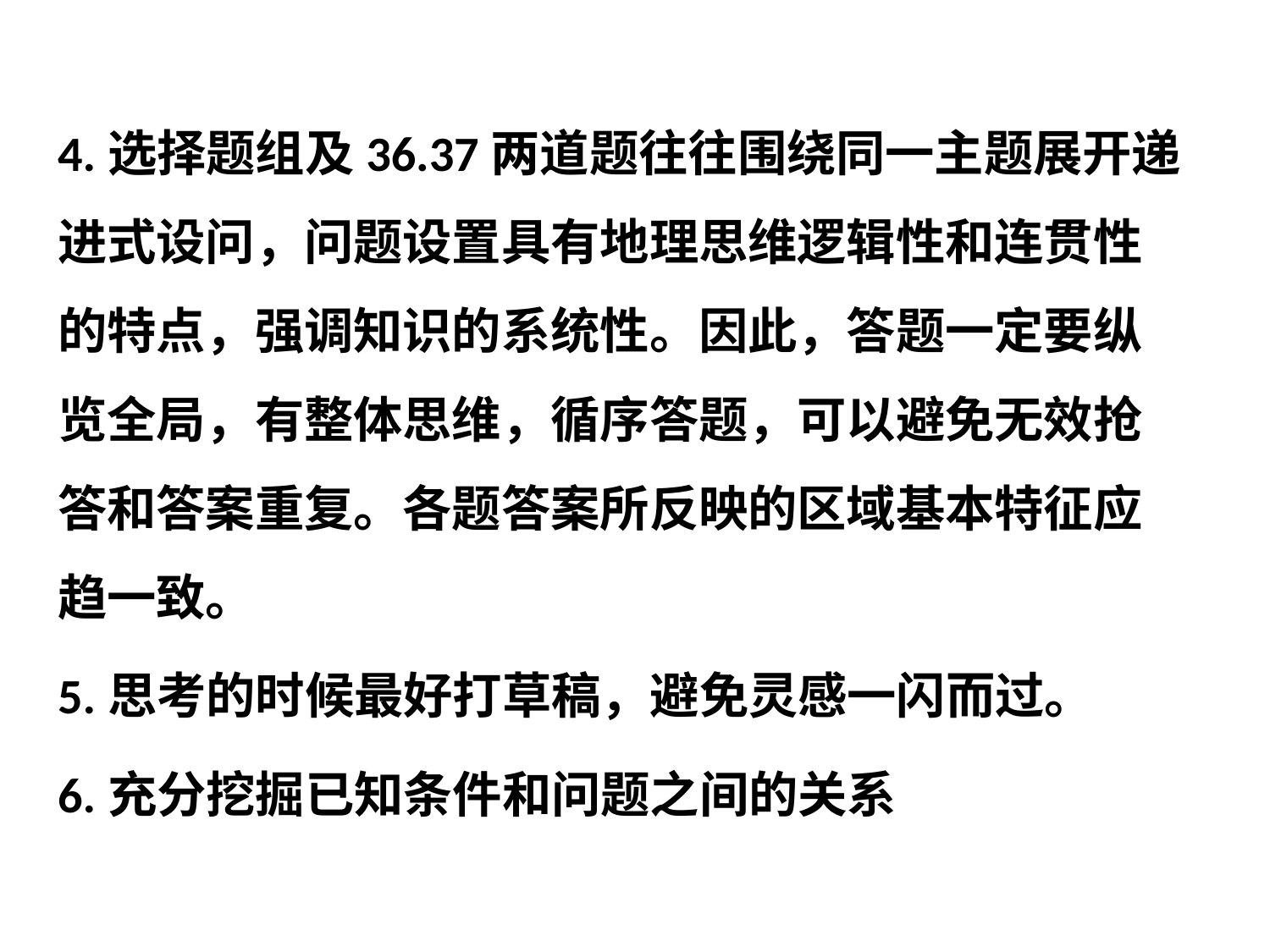

4.选择题组及36.37两道题往往围绕同一主题展开递进式设问，问题设置具有地理思维逻辑性和连贯性的特点，强调知识的系统性。因此，答题一定要纵览全局，有整体思维，循序答题，可以避免无效抢答和答案重复。各题答案所反映的区域基本特征应趋一致。
5.思考的时候最好打草稿，避免灵感一闪而过。
6.充分挖掘已知条件和问题之间的关系